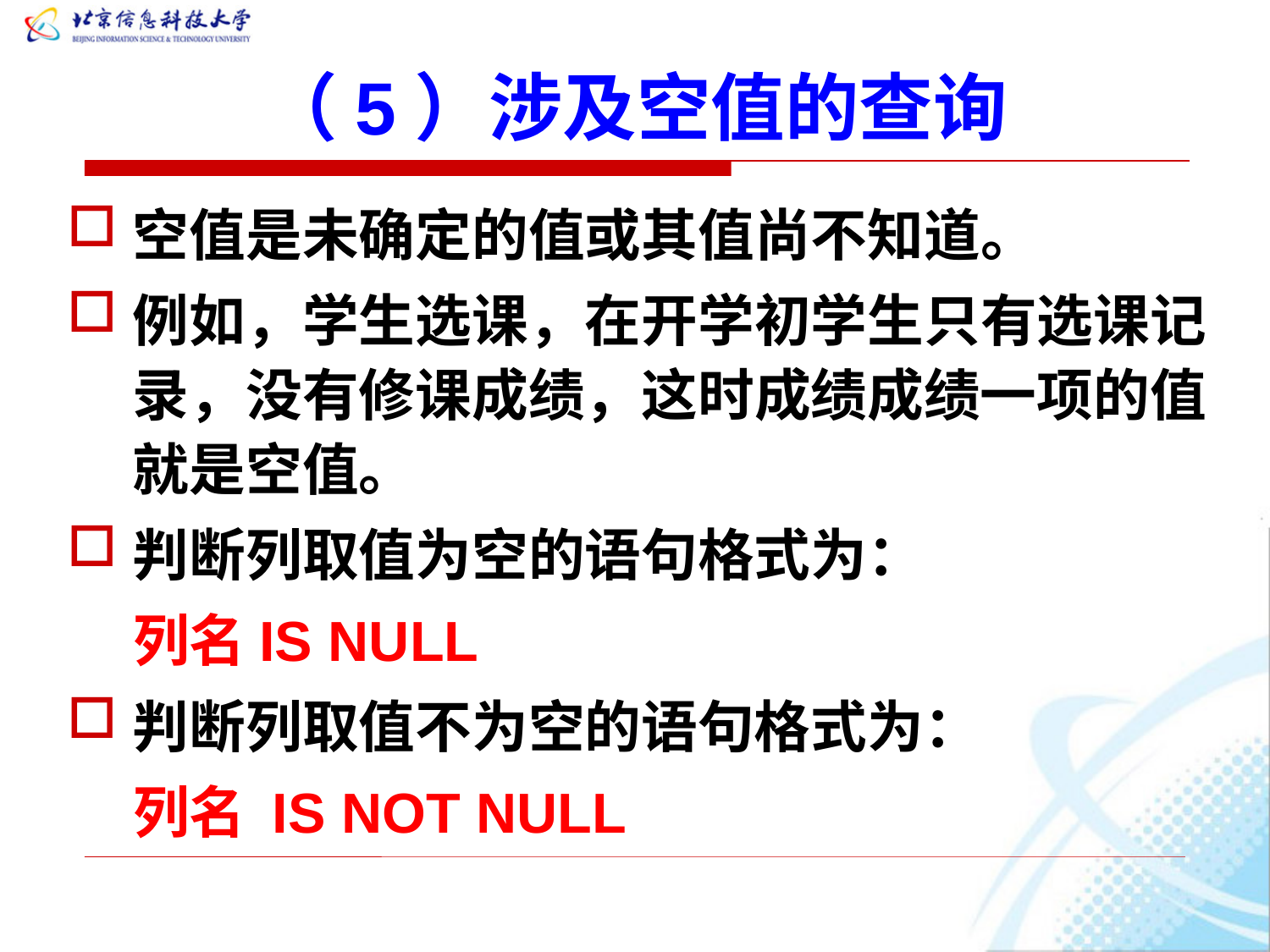

# （5）涉及空值的查询
空值是未确定的值或其值尚不知道。
例如，学生选课，在开学初学生只有选课记录，没有修课成绩，这时成绩成绩一项的值就是空值。
判断列取值为空的语句格式为：
列名IS NULL
判断列取值不为空的语句格式为：
列名 IS NOT NULL

37